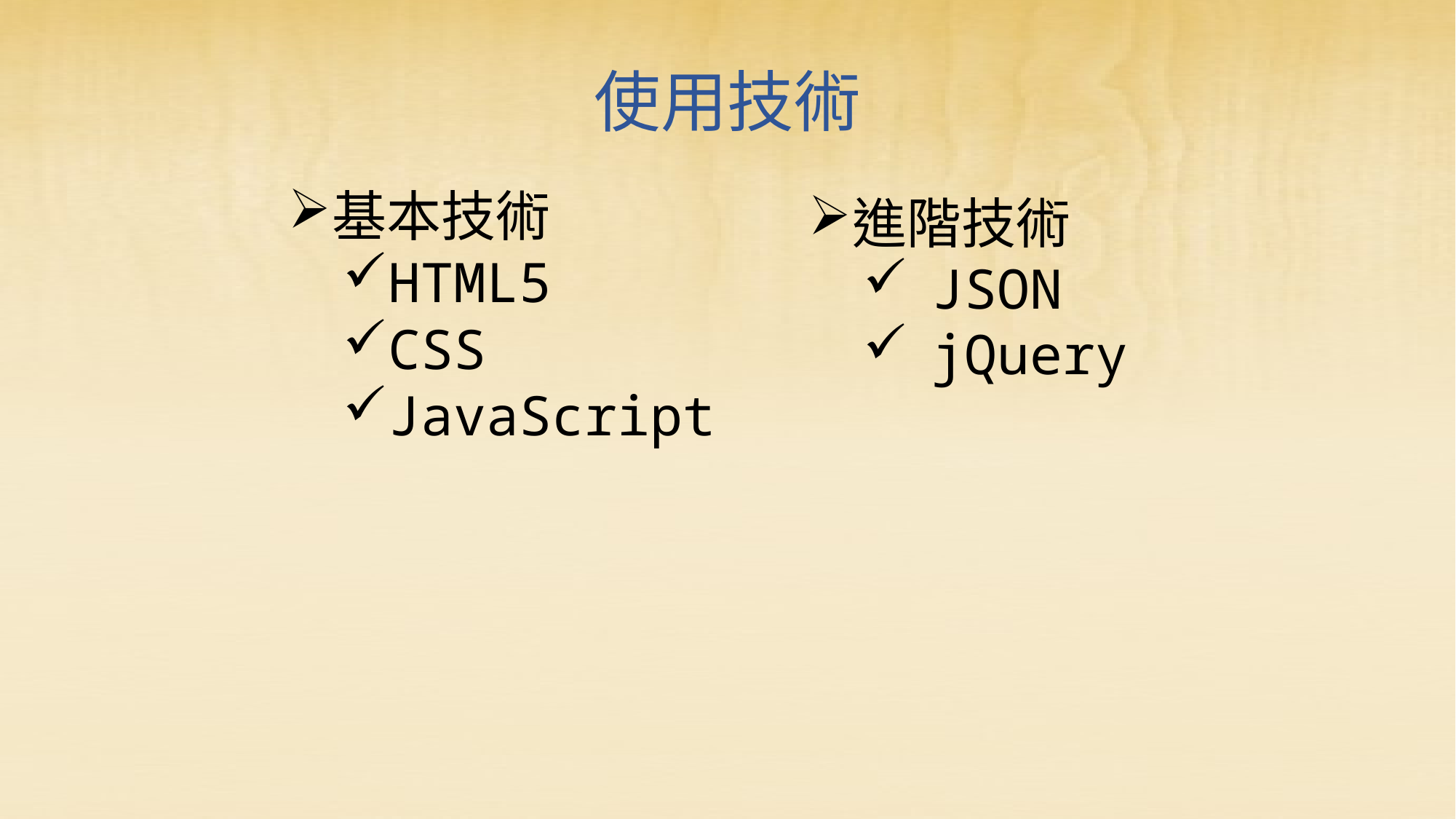

# 使用技術
基本技術
HTML5
CSS
JavaScript
進階技術
JSON
jQuery